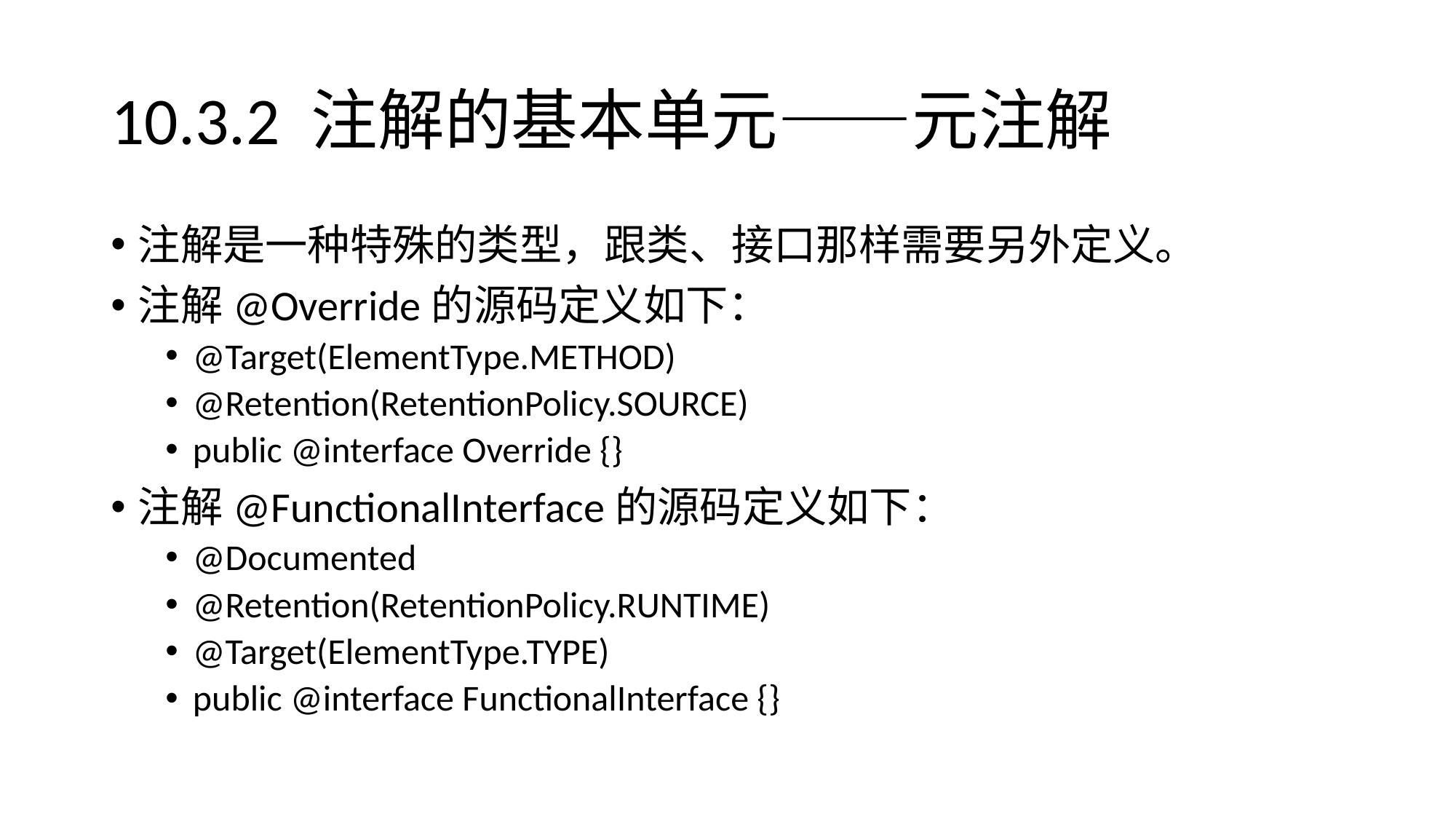

# 10.3.2 注解的基本单元——元注解
注解是一种特殊的类型，跟类、接口那样需要另外定义。
注解@Override的源码定义如下：
@Target(ElementType.METHOD)
@Retention(RetentionPolicy.SOURCE)
public @interface Override {}
注解@FunctionalInterface的源码定义如下：
@Documented
@Retention(RetentionPolicy.RUNTIME)
@Target(ElementType.TYPE)
public @interface FunctionalInterface {}